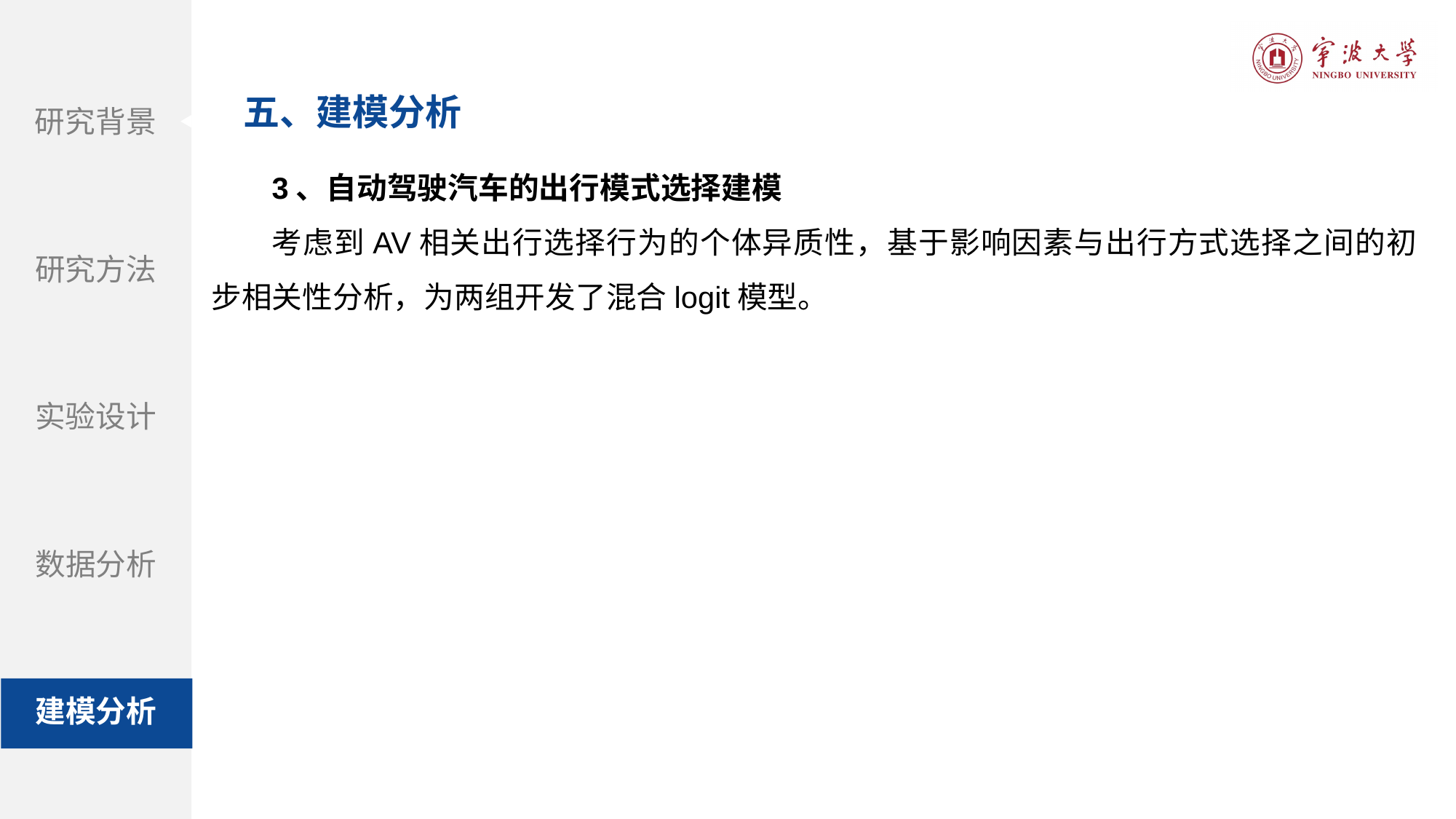

五、建模分析
研究背景

研究方法
实验设计
数据分析
建模分析
3、自动驾驶汽车的出行模式选择建模
考虑到AV相关出行选择行为的个体异质性，基于影响因素与出行方式选择之间的初步相关性分析，为两组开发了混合logit模型。
题目：自动驾驶汽车和街道设计：使用虚拟现实实验探索中央分隔带在提高行人过街安全性方面的作用
期刊：Accident Analysis and Prevention